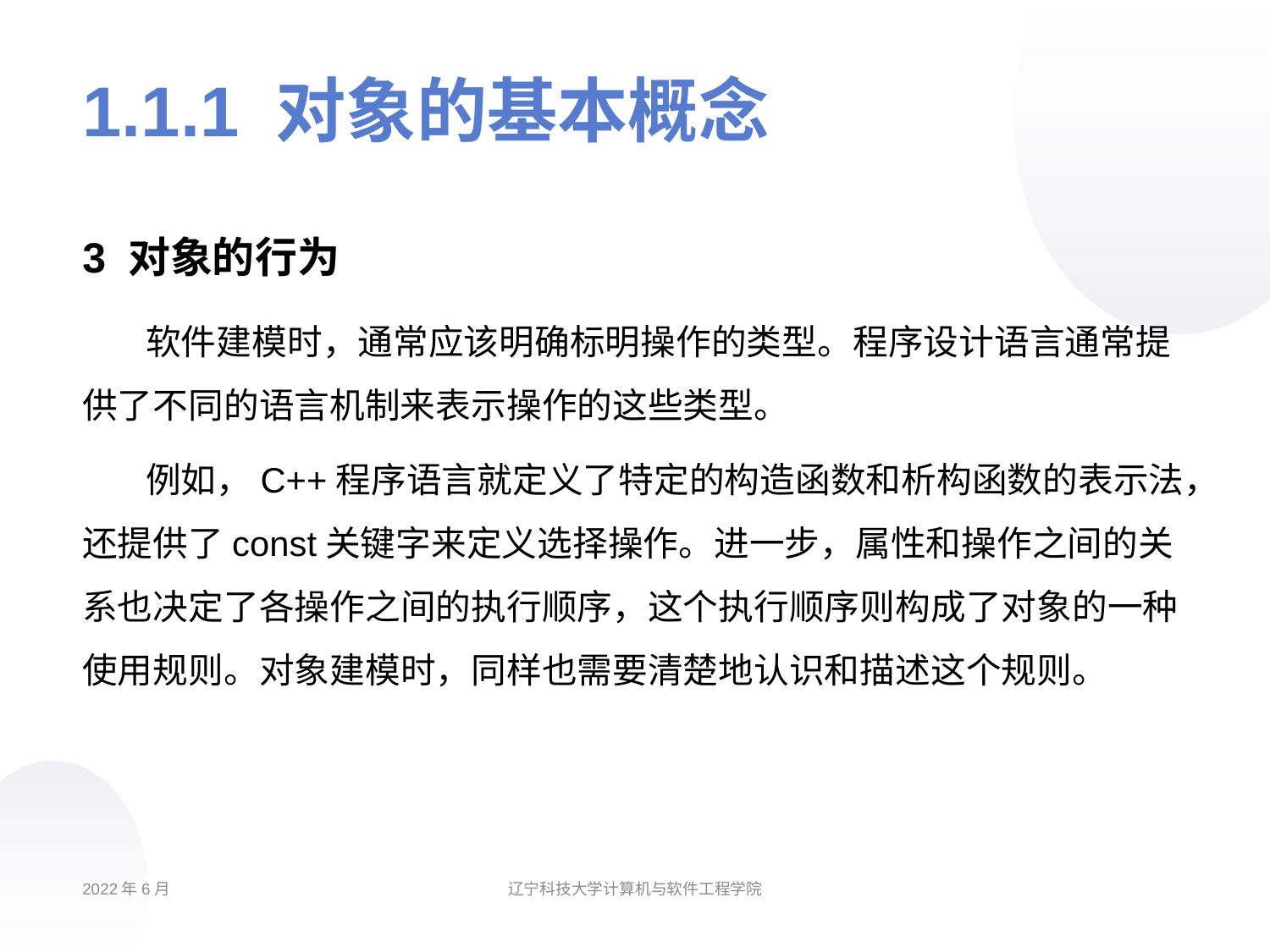

# 1.1.1 对象的基本概念
3 对象的行为
软件建模时，通常应该明确标明操作的类型。程序设计语言通常提供了不同的语言机制来表示操作的这些类型。
例如，C++程序语言就定义了特定的构造函数和析构函数的表示法，还提供了const关键字来定义选择操作。进一步，属性和操作之间的关系也决定了各操作之间的执行顺序，这个执行顺序则构成了对象的一种使用规则。对象建模时，同样也需要清楚地认识和描述这个规则。

2022年6月
辽宁科技大学计算机与软件工程学院
19